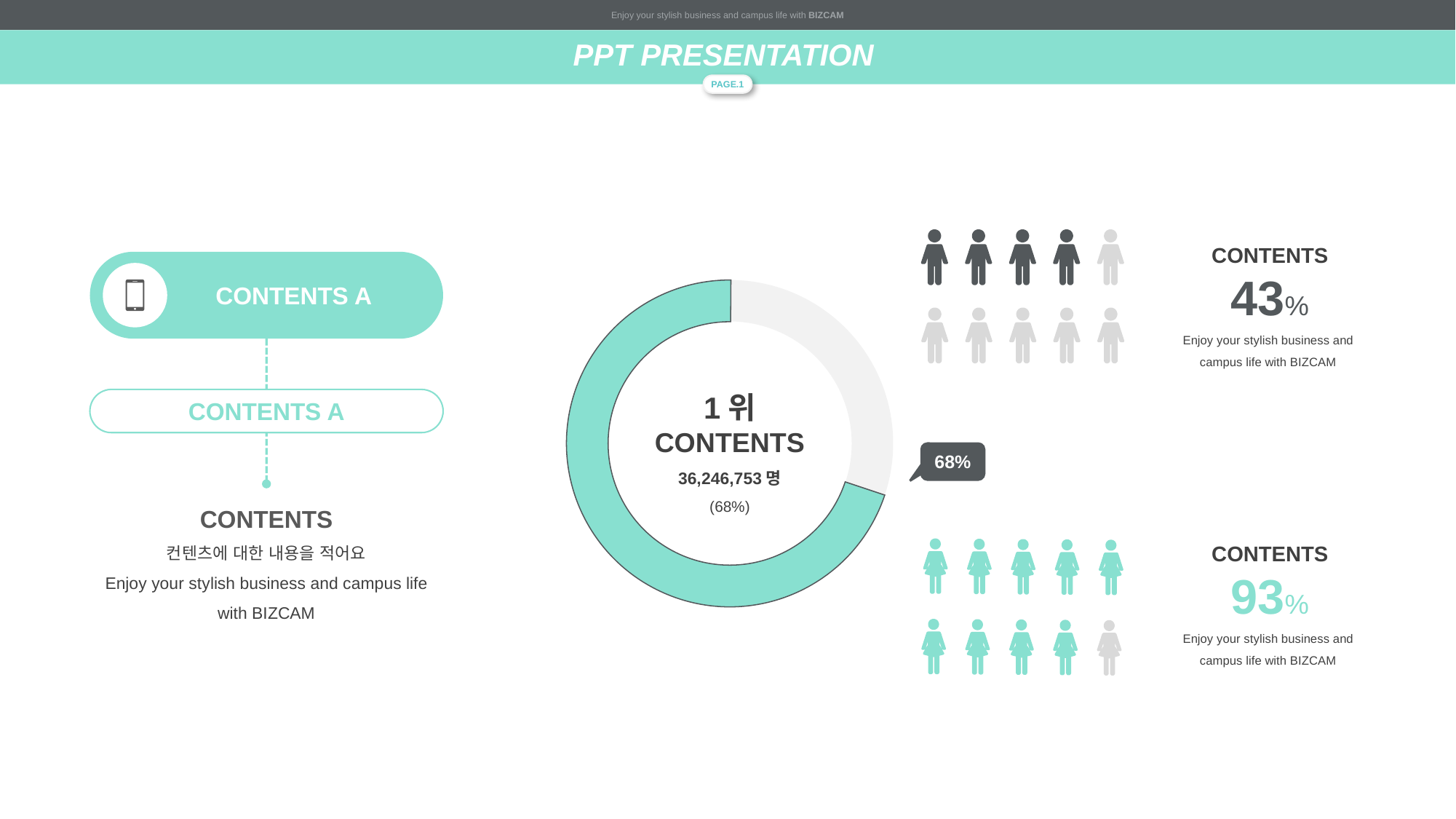

Enjoy your stylish business and campus life with BIZCAM
PPT PRESENTATION
PAGE.1
CONTENTS
43%
Enjoy your stylish business and
campus life with BIZCAM

CONTENTS A

1위
CONTENTS
36,246,753명
(68%)
CONTENTS A
68%
CONTENTS
컨텐츠에 대한 내용을 적어요
Enjoy your stylish business and campus life with BIZCAM
CONTENTS
93%
Enjoy your stylish business and
campus life with BIZCAM